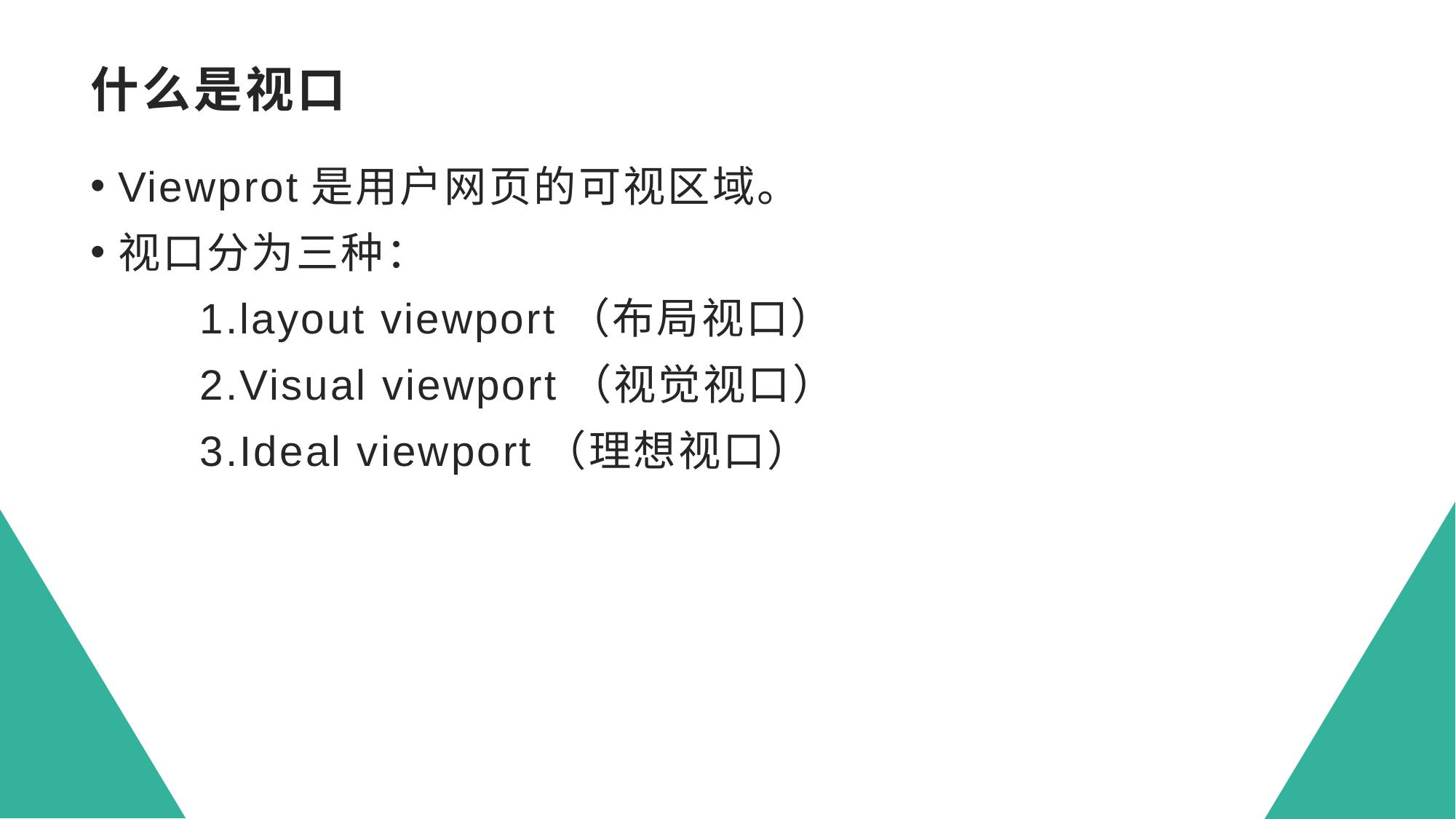

# 什么是视口
Viewprot是用户网页的可视区域。
视口分为三种：
	1.layout viewport（布局视口）
	2.Visual viewport（视觉视口）
	3.Ideal viewport（理想视口）